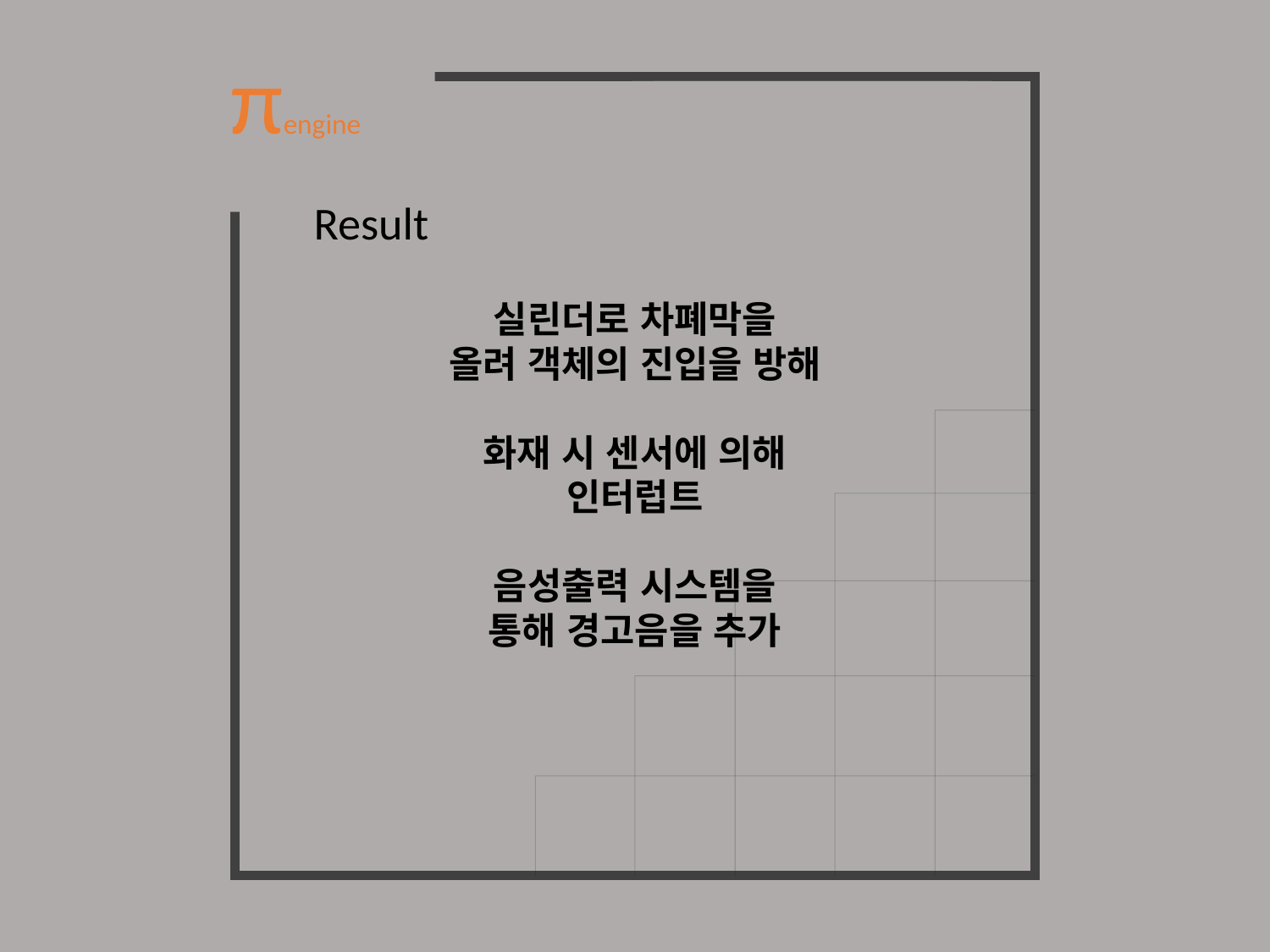

πengine

Result
실린더로 차폐막을
올려 객체의 진입을 방해

화재 시 센서에 의해 인터럽트

음성출력 시스템을
통해 경고음을 추가